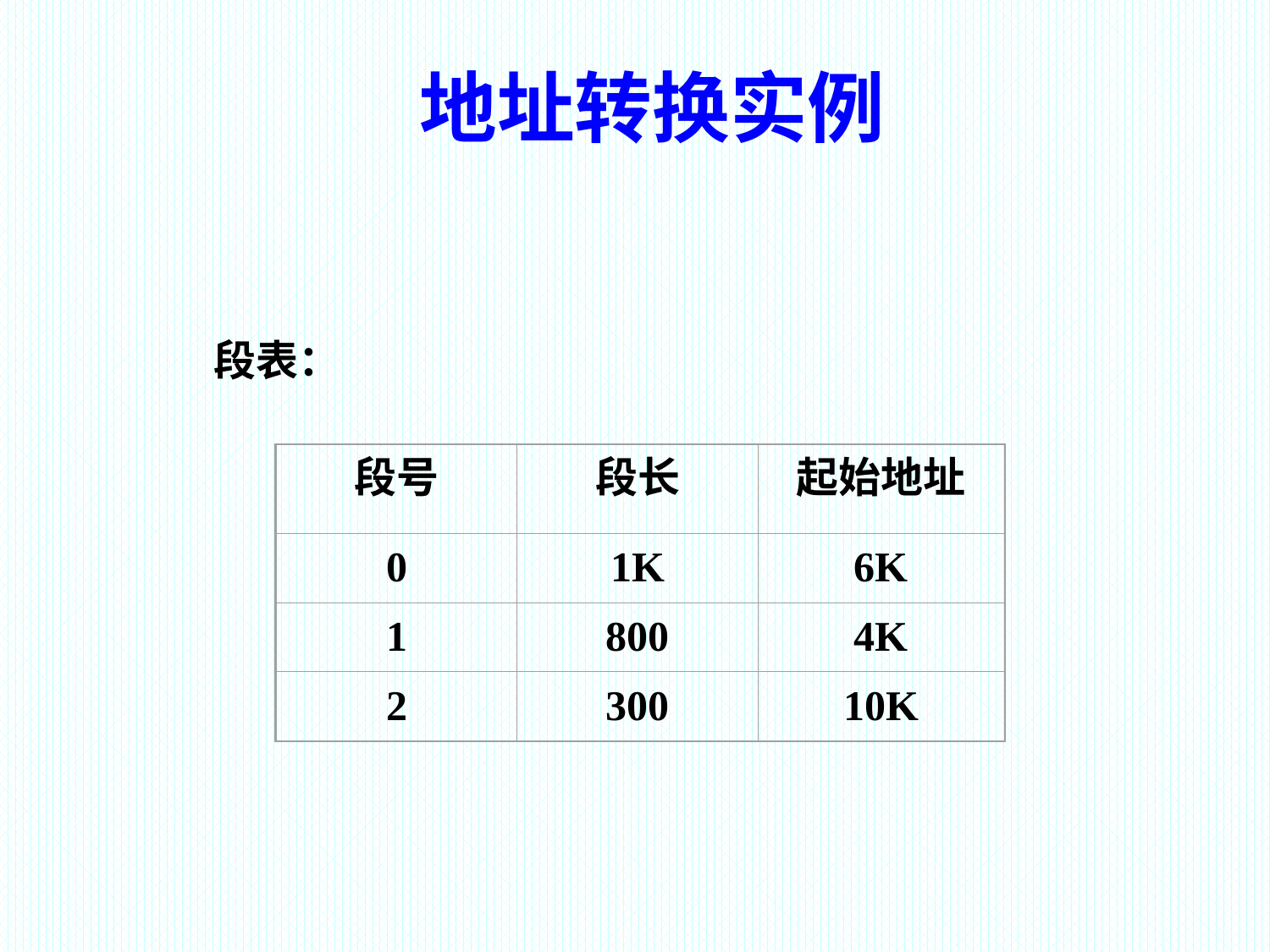

地址转换实例
段表：

段号

段长

起始地址

0

1K

6K

1

800

4K

2

300

10K